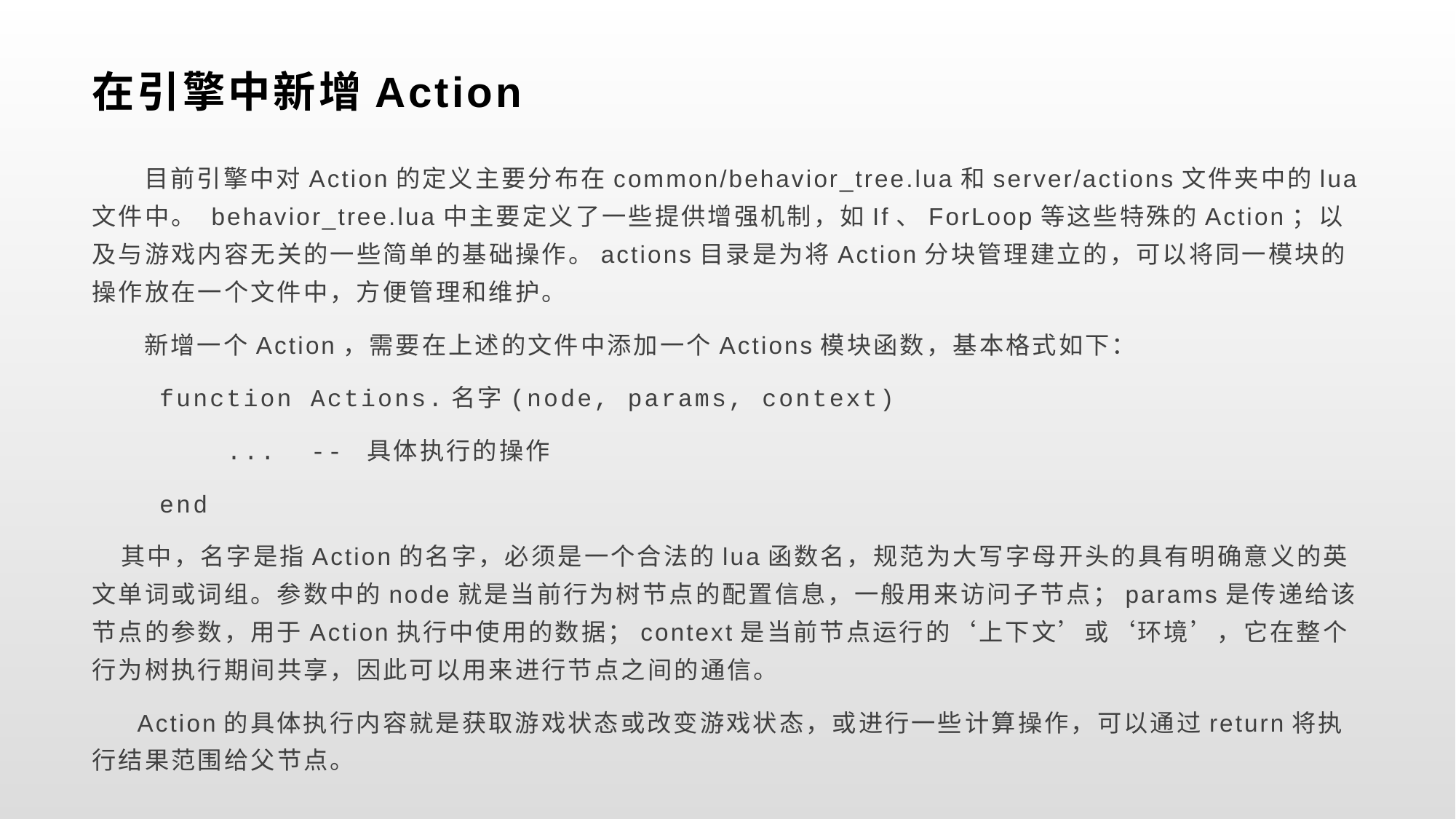

# 在引擎中新增Action
      目前引擎中对Action的定义主要分布在common/behavior_tree.lua和server/actions文件夹中的lua文件中。 behavior_tree.lua中主要定义了一些提供增强机制，如If、ForLoop等这些特殊的Action；以及与游戏内容无关的一些简单的基础操作。actions目录是为将Action分块管理建立的，可以将同一模块的操作放在一个文件中，方便管理和维护。
      新增一个Action，需要在上述的文件中添加一个Actions模块函数，基本格式如下：
    function Actions.名字(node, params, context)
        ...  -- 具体执行的操作
    end
   其中，名字是指Action的名字，必须是一个合法的lua函数名，规范为大写字母开头的具有明确意义的英文单词或词组。参数中的node就是当前行为树节点的配置信息，一般用来访问子节点；params是传递给该节点的参数，用于Action执行中使用的数据；context是当前节点运行的‘上下文’或‘环境’，它在整个行为树执行期间共享，因此可以用来进行节点之间的通信。
     Action的具体执行内容就是获取游戏状态或改变游戏状态，或进行一些计算操作，可以通过return将执行结果范围给父节点。